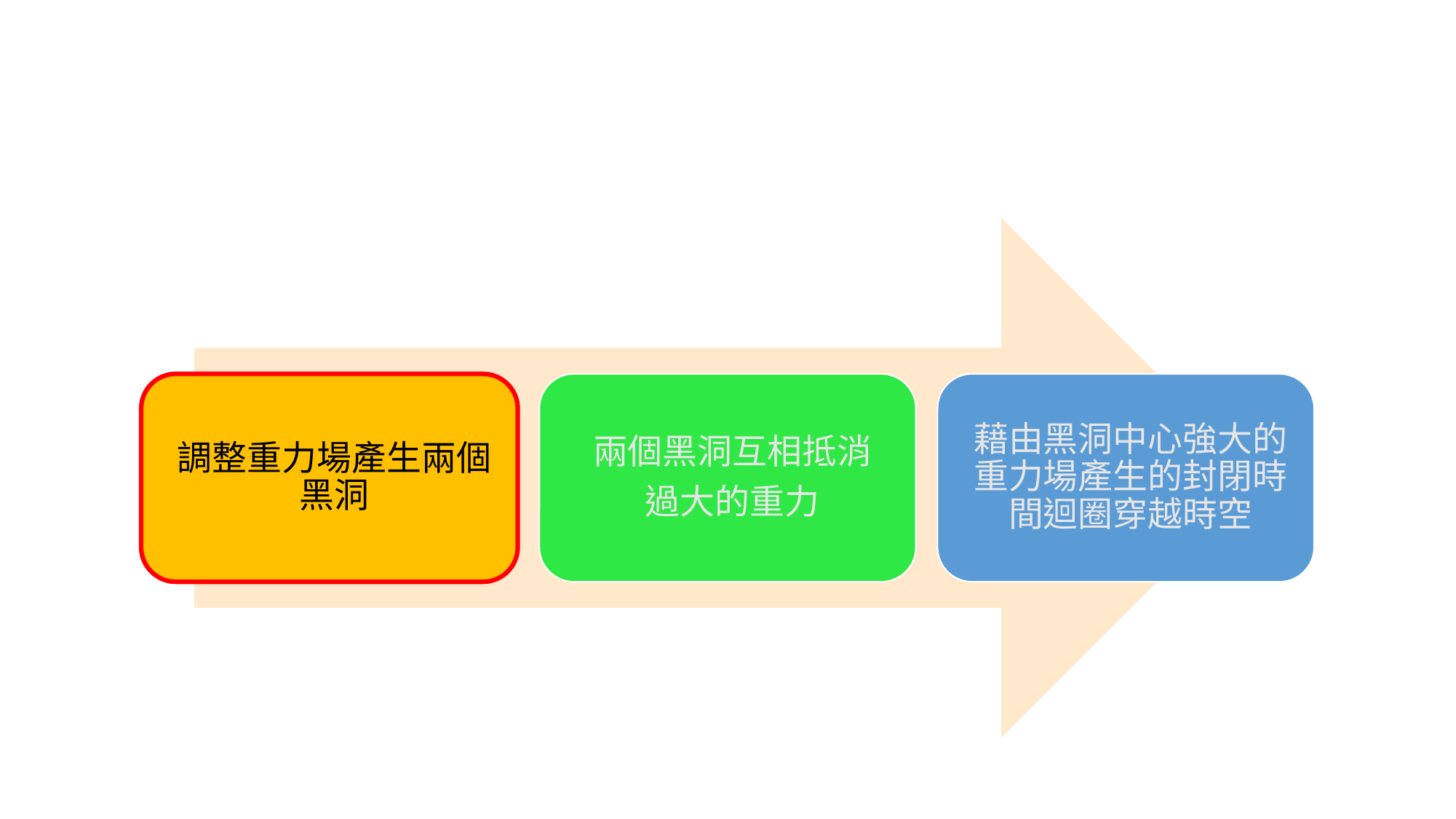

#
調整重力場產生兩個黑洞
兩個黑洞互相抵消
過大的重力
藉由黑洞中心強大的重力場產生的封閉時間迴圈穿越時空